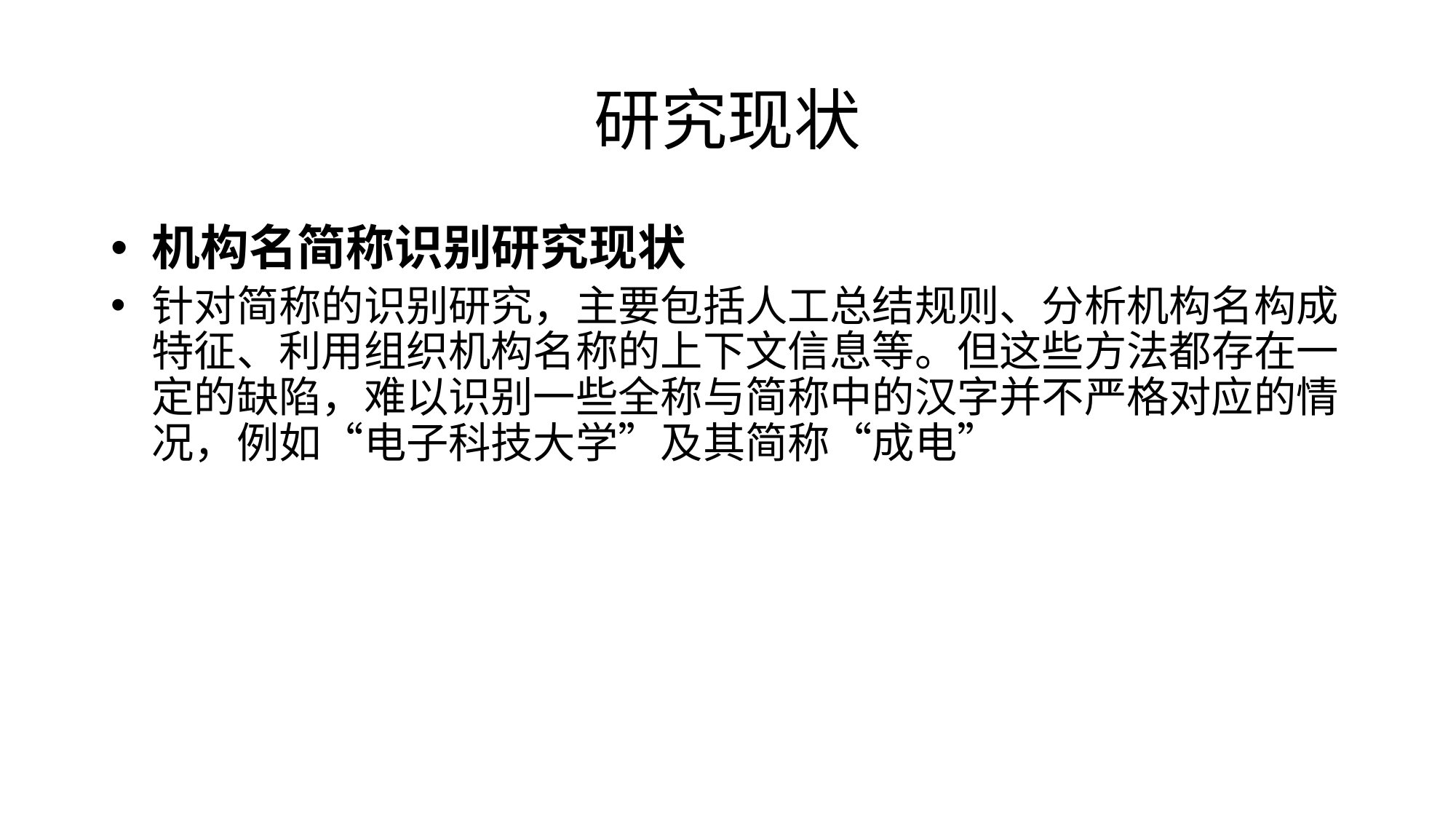

# 研究现状
机构名简称识别研究现状
针对简称的识别研究，主要包括人工总结规则、分析机构名构成特征、利用组织机构名称的上下文信息等。但这些方法都存在一定的缺陷，难以识别一些全称与简称中的汉字并不严格对应的情况，例如“电子科技大学”及其简称“成电”